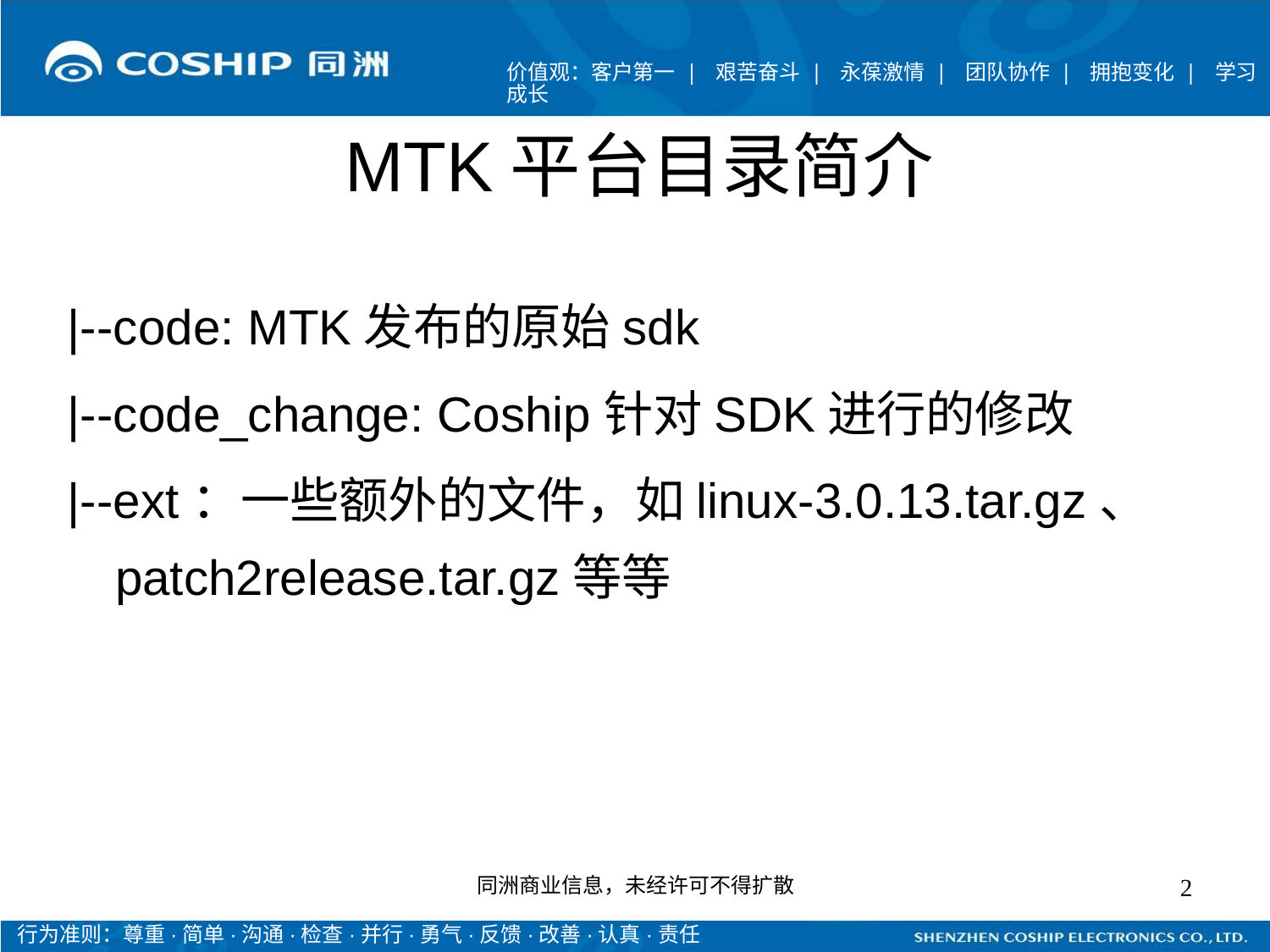

# MTK平台目录简介
|--code: MTK发布的原始sdk
|--code_change: Coship针对SDK进行的修改
|--ext：一些额外的文件，如linux-3.0.13.tar.gz、 patch2release.tar.gz等等